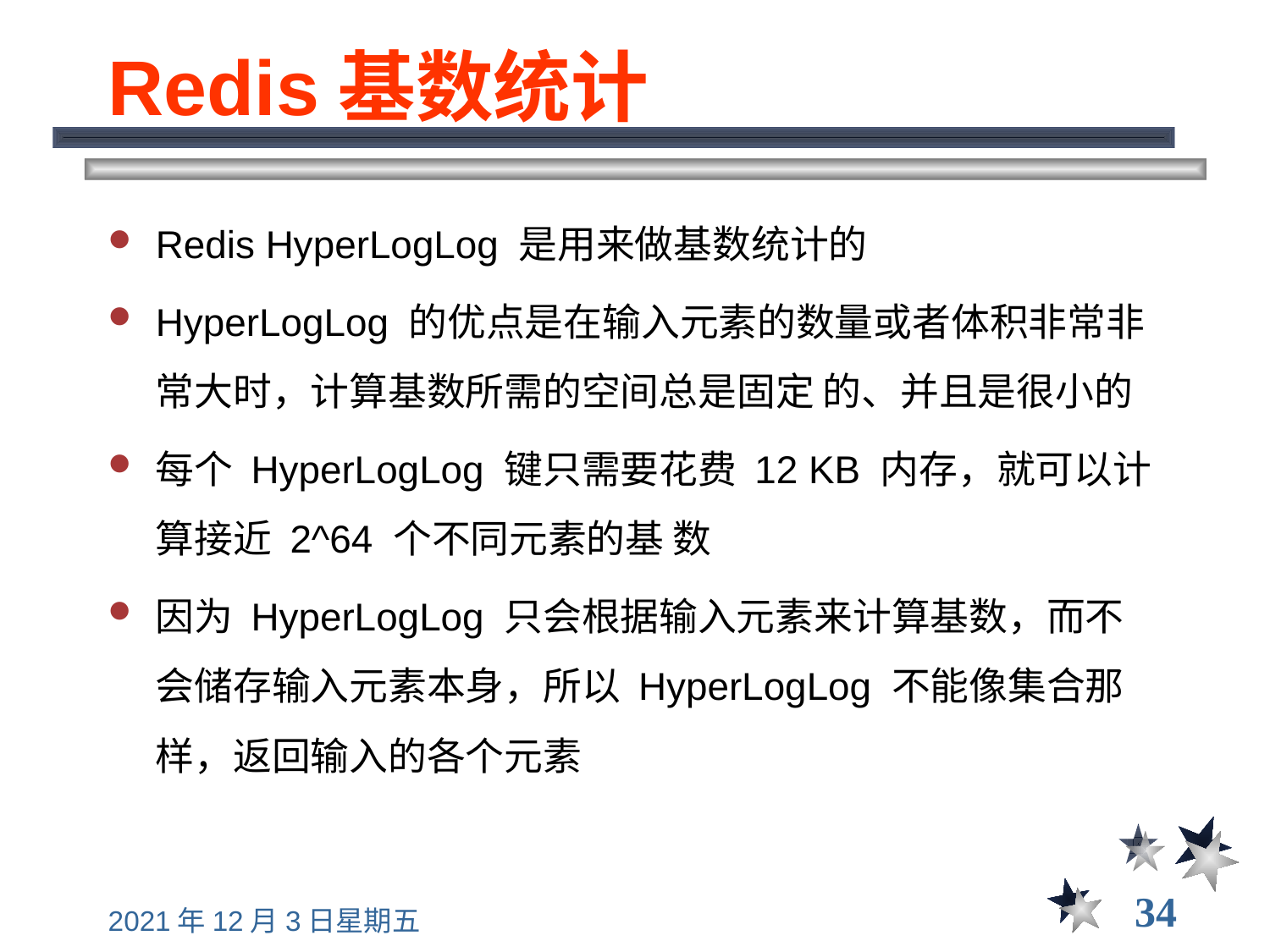

# Redis基数统计
Redis HyperLogLog 是用来做基数统计的
HyperLogLog 的优点是在输入元素的数量或者体积非常非常大时，计算基数所需的空间总是固定 的、并且是很小的
每个 HyperLogLog 键只需要花费 12 KB 内存，就可以计算接近 2^64 个不同元素的基 数
因为 HyperLogLog 只会根据输入元素来计算基数，而不会储存输入元素本身，所以 HyperLogLog 不能像集合那样，返回输入的各个元素

34
2021年12月3日星期五
大数据管理----前言